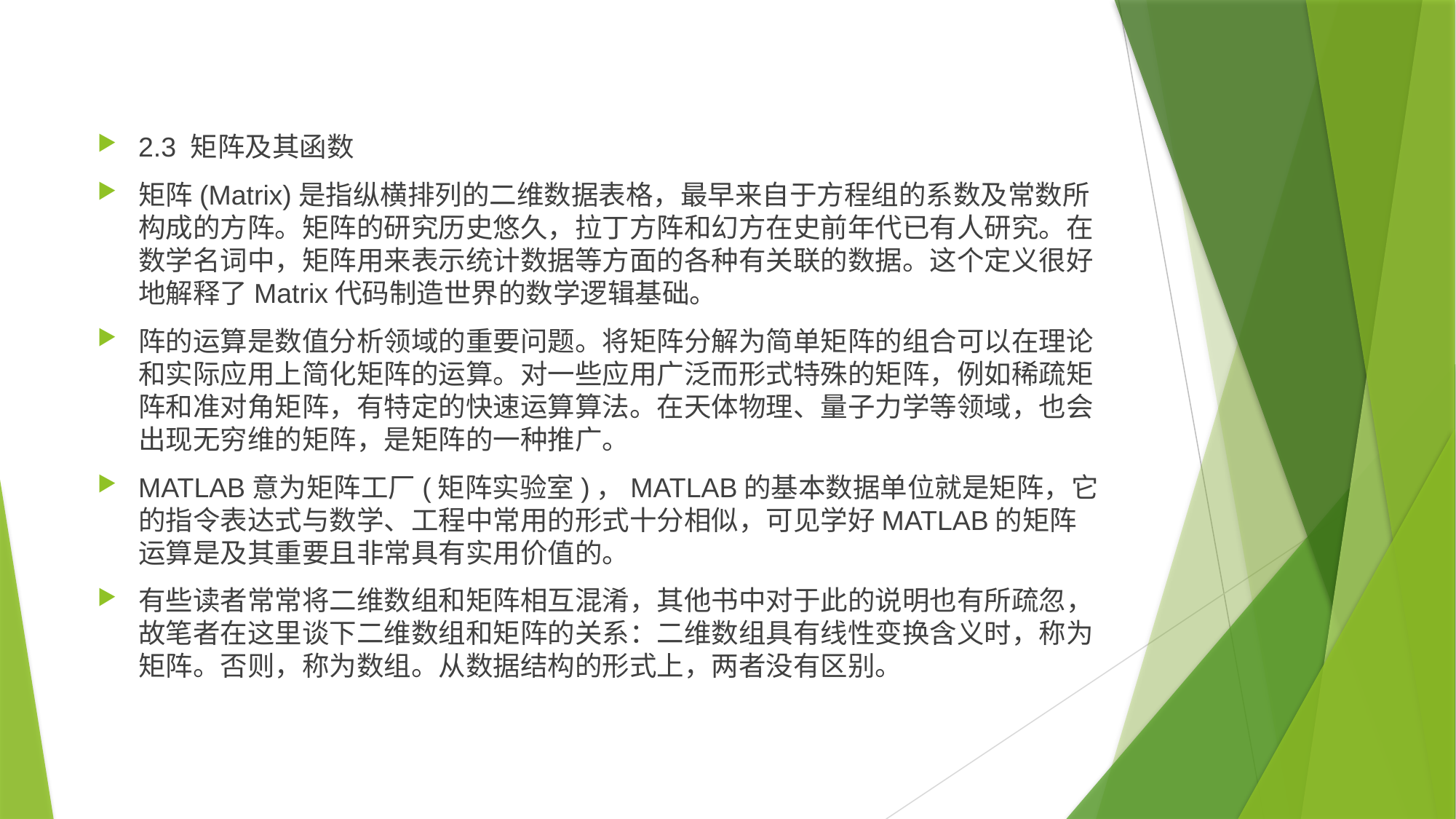

2.3 矩阵及其函数
矩阵(Matrix)是指纵横排列的二维数据表格，最早来自于方程组的系数及常数所构成的方阵。矩阵的研究历史悠久，拉丁方阵和幻方在史前年代已有人研究。在数学名词中，矩阵用来表示统计数据等方面的各种有关联的数据。这个定义很好地解释了Matrix代码制造世界的数学逻辑基础。
阵的运算是数值分析领域的重要问题。将矩阵分解为简单矩阵的组合可以在理论和实际应用上简化矩阵的运算。对一些应用广泛而形式特殊的矩阵，例如稀疏矩阵和准对角矩阵，有特定的快速运算算法。在天体物理、量子力学等领域，也会出现无穷维的矩阵，是矩阵的一种推广。
MATLAB意为矩阵工厂(矩阵实验室)，MATLAB的基本数据单位就是矩阵，它的指令表达式与数学、工程中常用的形式十分相似，可见学好MATLAB的矩阵运算是及其重要且非常具有实用价值的。
有些读者常常将二维数组和矩阵相互混淆，其他书中对于此的说明也有所疏忽，故笔者在这里谈下二维数组和矩阵的关系：二维数组具有线性变换含义时，称为矩阵。否则，称为数组。从数据结构的形式上，两者没有区别。